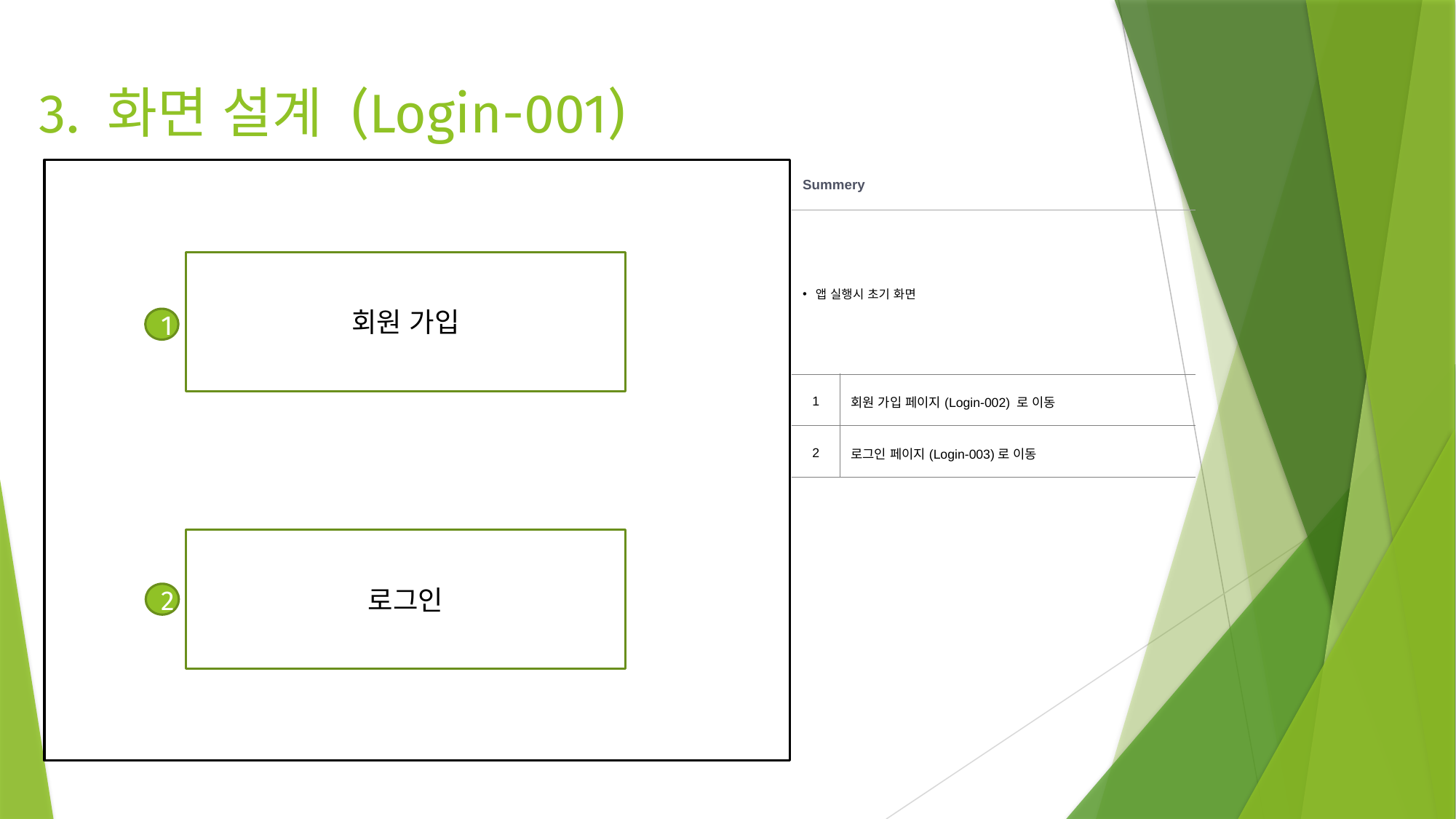

# 3. 화면 설계 (Login-001)

| Summery |  |
| --- | --- |
| 앱 실행시 초기 화면 |  |
| 1 | 회원 가입 페이지(Login-002) 로 이동 |
| 2 | 로그인 페이지(Login-003)로 이동 |
회원 가입
1
로그인
2